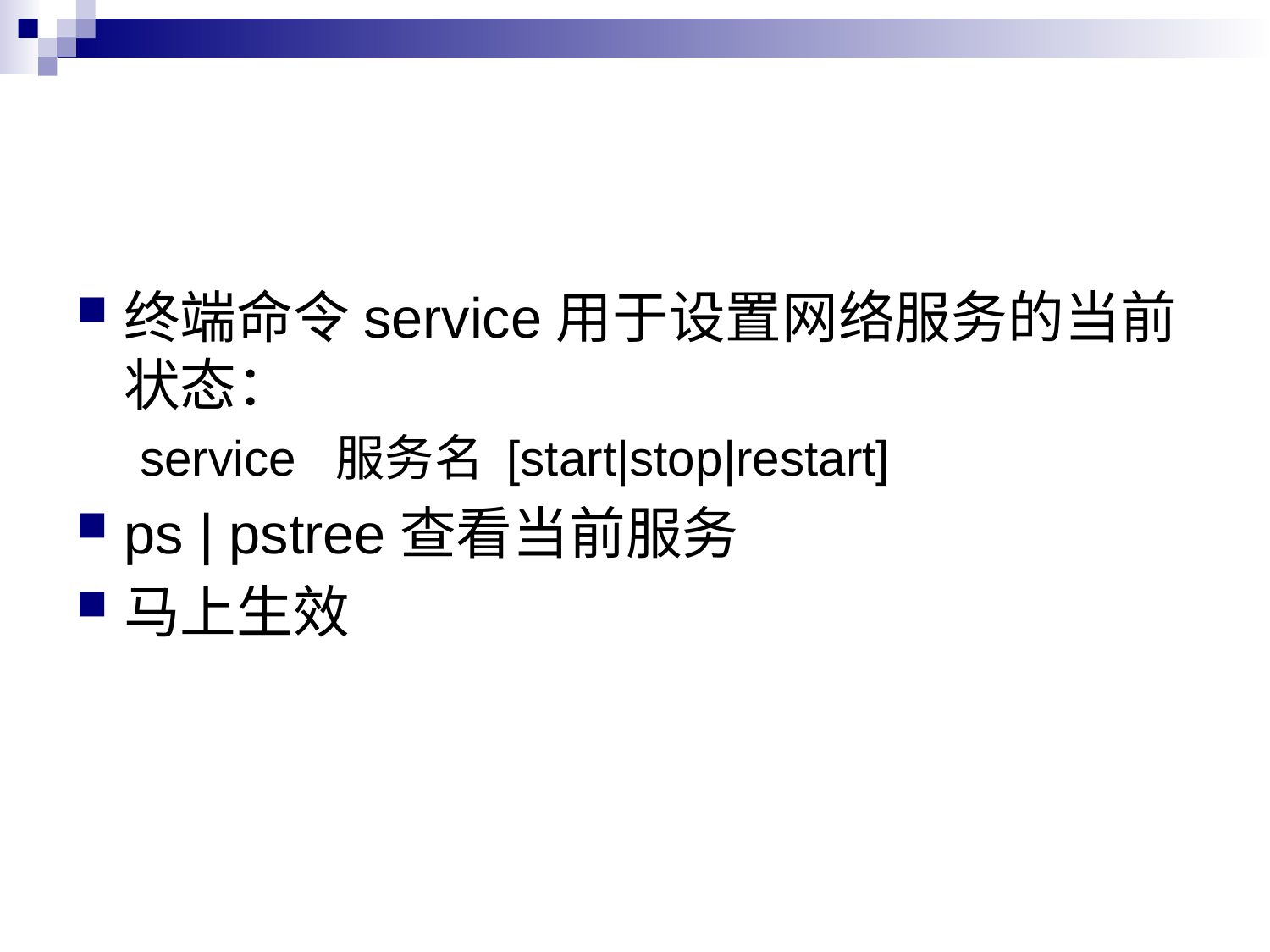

#
终端命令service用于设置网络服务的当前状态：
service  服务名 [start|stop|restart]
ps | pstree查看当前服务
马上生效